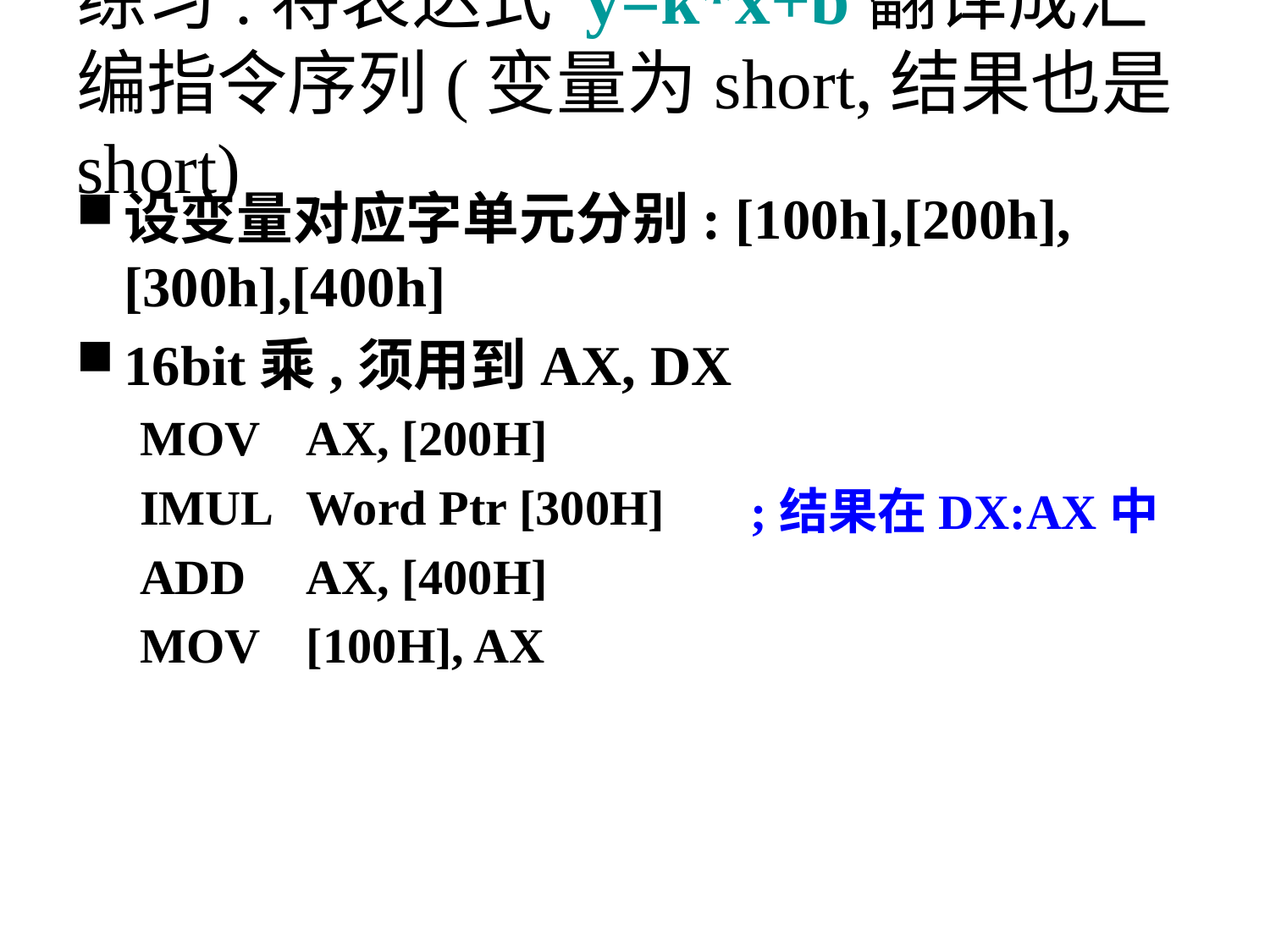

# 练习:将表达式 y=k*x+b翻译成汇编指令序列(变量为short,结果也是short)
设变量对应字单元分别: [100h],[200h],[300h],[400h]
16bit乘,须用到AX, DX
MOV	AX, [200H]
IMUL	Word Ptr [300H]
ADD	AX, [400H]
MOV	[100H], AX
;结果在DX:AX中